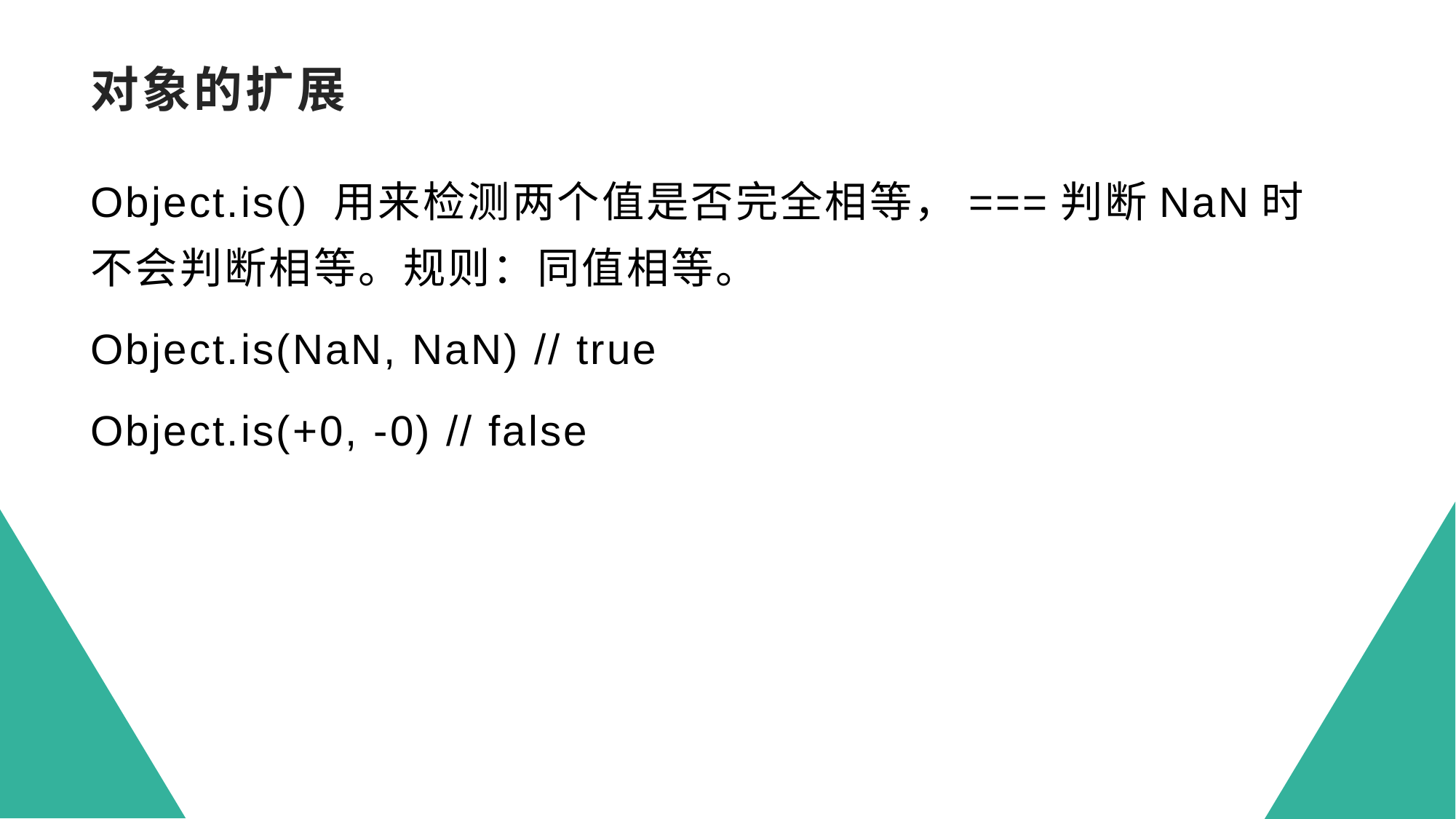

# 对象的扩展
Object.is() 用来检测两个值是否完全相等，===判断NaN时不会判断相等。规则：同值相等。
Object.is(NaN, NaN) // true
Object.is(+0, -0) // false